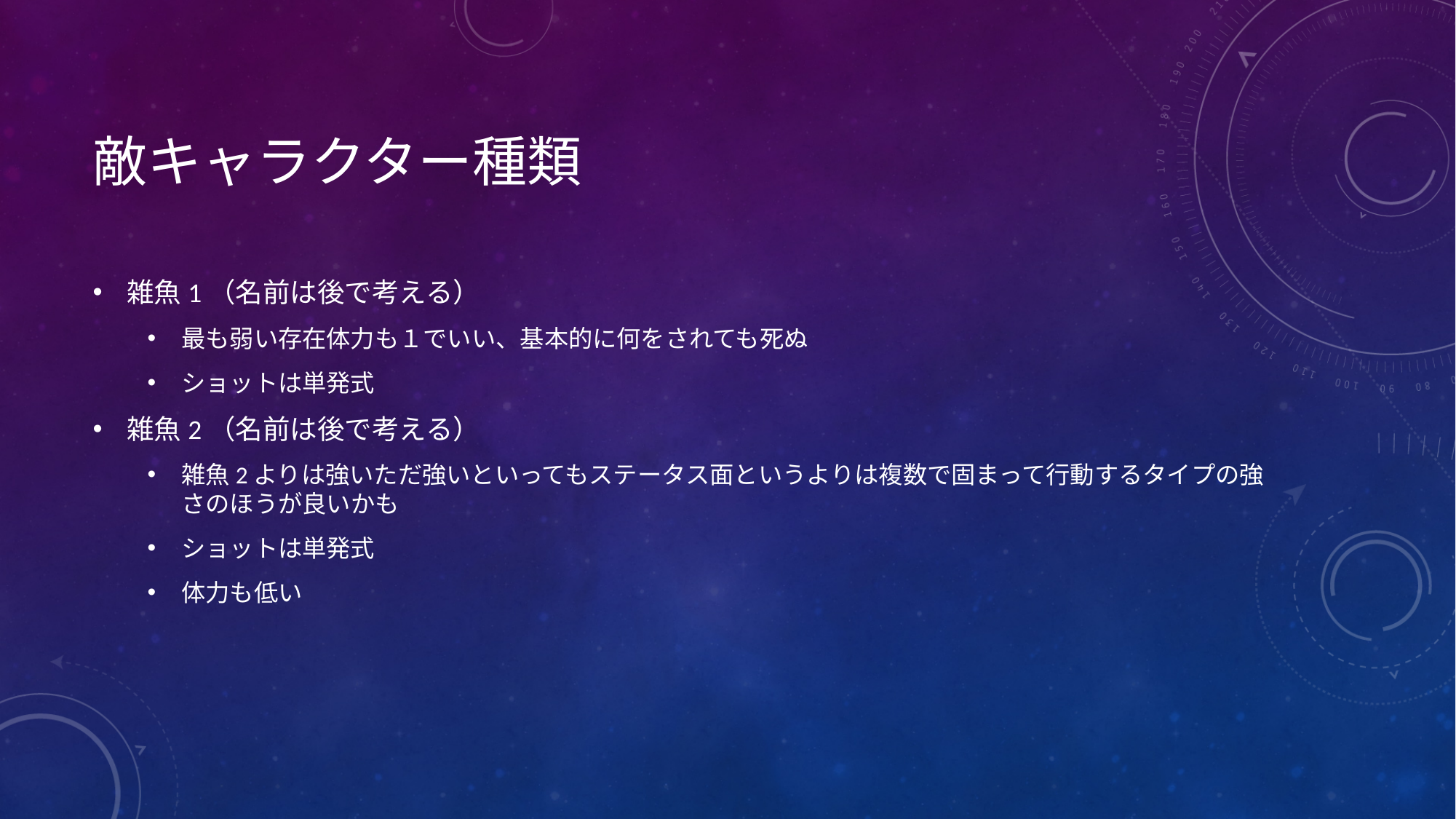

# 敵キャラクター種類
雑魚1（名前は後で考える）
最も弱い存在体力も１でいい、基本的に何をされても死ぬ
ショットは単発式
雑魚2（名前は後で考える）
雑魚2よりは強いただ強いといってもステータス面というよりは複数で固まって行動するタイプの強さのほうが良いかも
ショットは単発式
体力も低い